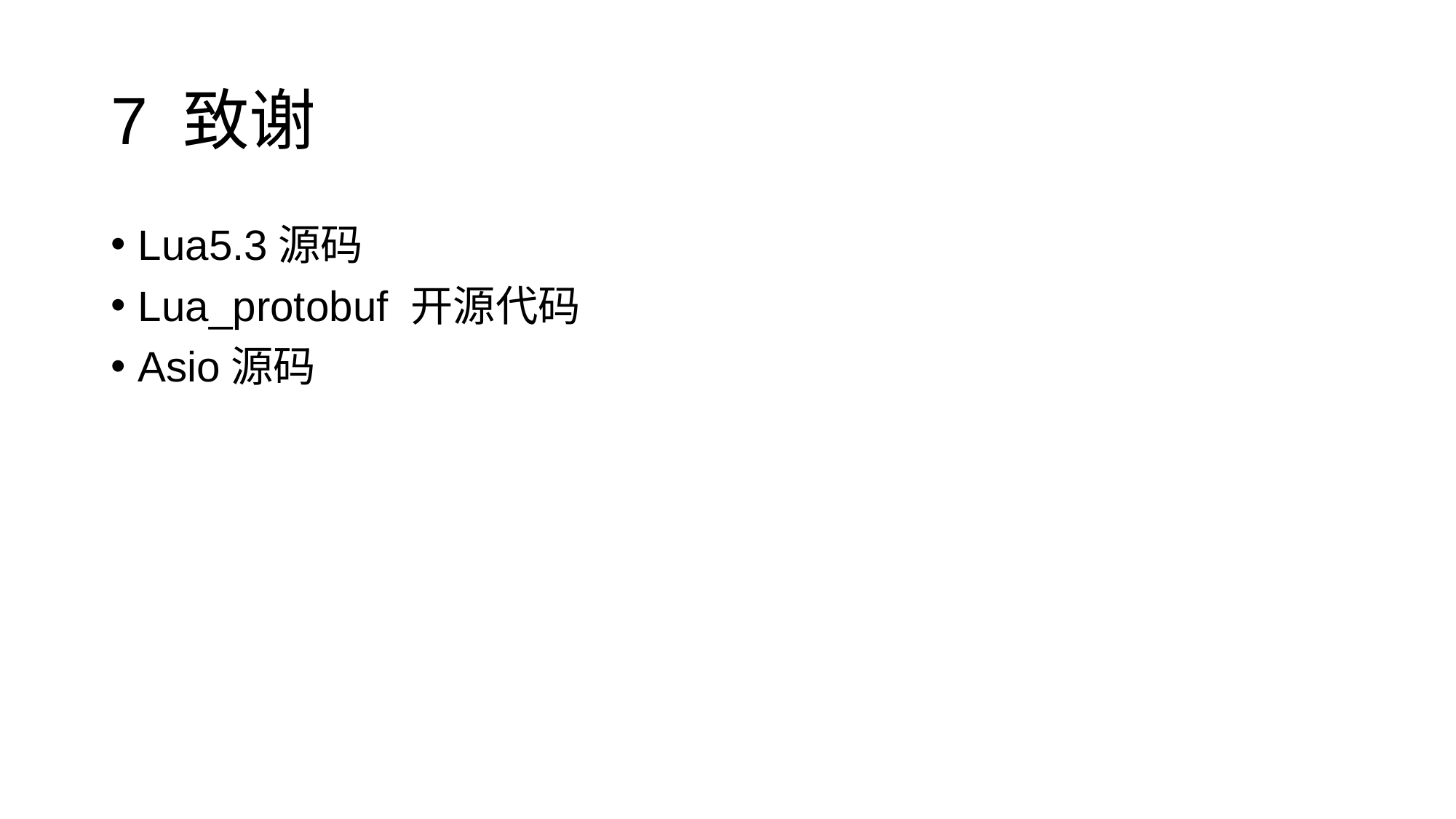

# 7 致谢
Lua5.3源码
Lua_protobuf 开源代码
Asio源码